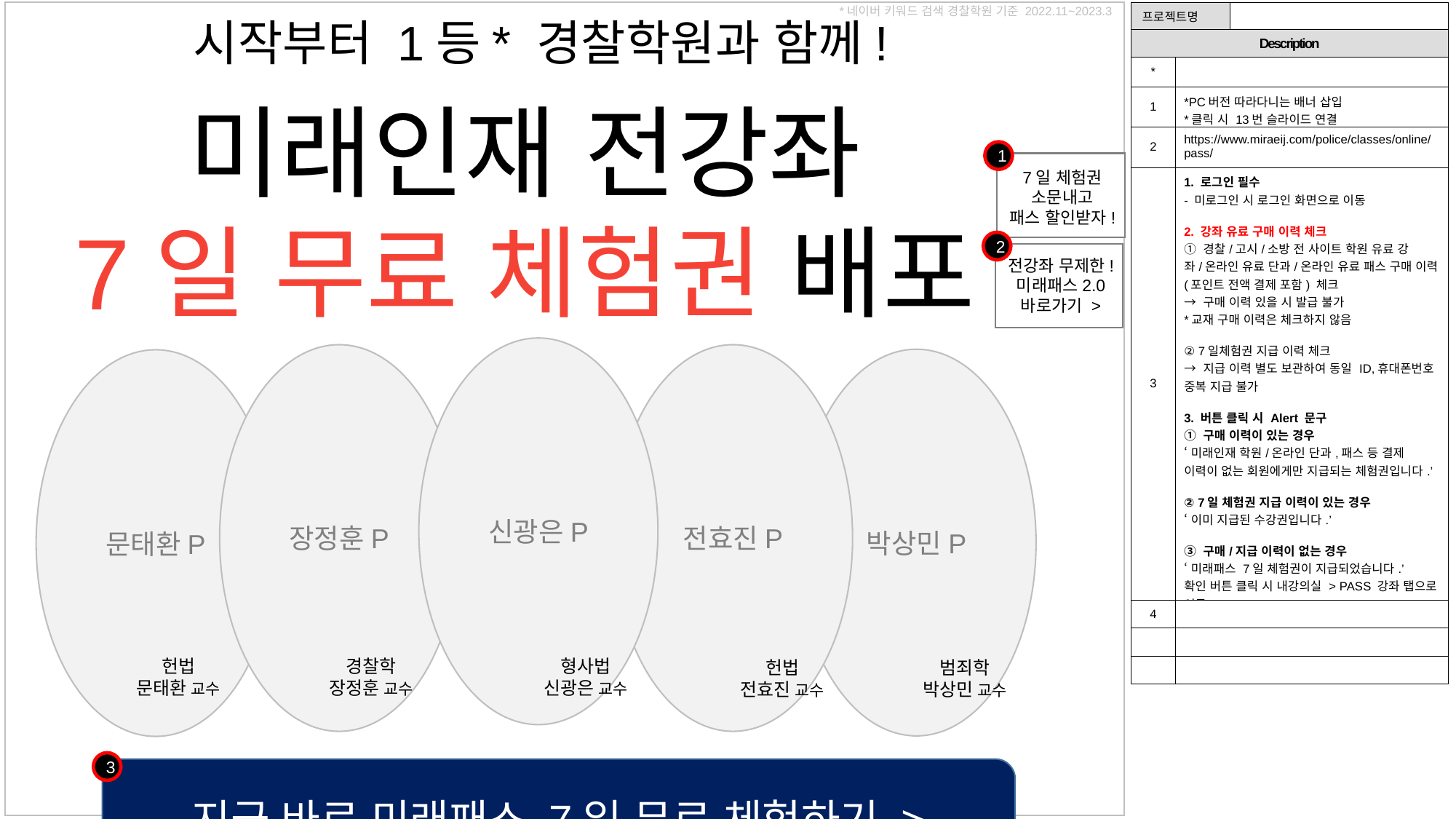

*네이버 키워드 검색 경찰학원 기준 2022.11~2023.3
| 프로젝트명 |  |  |
| --- | --- | --- |
| Description |  |  |
| \* |  |  |
| 1 | \*PC버전 따라다니는 배너 삽입 \*클릭 시 13번 슬라이드 연결 |  |
| 2 | https://www.miraeij.com/police/classes/online/pass/ |  |
| 3 | 1. 로그인 필수 - 미로그인 시 로그인 화면으로 이동 2. 강좌 유료 구매 이력 체크 ① 경찰/고시/소방 전 사이트 학원 유료 강좌/온라인 유료 단과/온라인 유료 패스 구매 이력(포인트 전액 결제 포함) 체크 → 구매 이력 있을 시 발급 불가 \*교재 구매 이력은 체크하지 않음 ② 7일체험권 지급 이력 체크 → 지급 이력 별도 보관하여 동일 ID,휴대폰번호 중복 지급 불가 3. 버튼 클릭 시 Alert 문구 ① 구매 이력이 있는 경우 ‘미래인재 학원/온라인 단과,패스 등 결제 이력이 없는 회원에게만 지급되는 체험권입니다.’ ② 7일 체험권 지급 이력이 있는 경우 ‘이미 지급된 수강권입니다.’ ③ 구매/지급 이력이 없는 경우 ‘미래패스 7일 체험권이 지급되었습니다.’ 확인 버튼 클릭 시 내강의실 > PASS 강좌 탭으로 이동 4. 무료체험 패스 코드 : ONS2309141825150 |  |
| 4 |  |  |
|  |  |  |
|  |  |  |
시작부터 1등* 경찰학원과 함께!
section1
미래인재 전강좌
7일 무료 체험권 배포
1

7일 체험권
소문내고
패스 할인받자!
2

전강좌 무제한!
미래패스2.0
바로가기 >
신광은P
장정훈P
전효진P
박상민P
문태환P
헌법
문태환 교수
경찰학
장정훈 교수
형사법
신광은 교수
헌법
전효진 교수
범죄학
박상민 교수
3

지금 바로 미래패스 7일 무료 체험하기 >